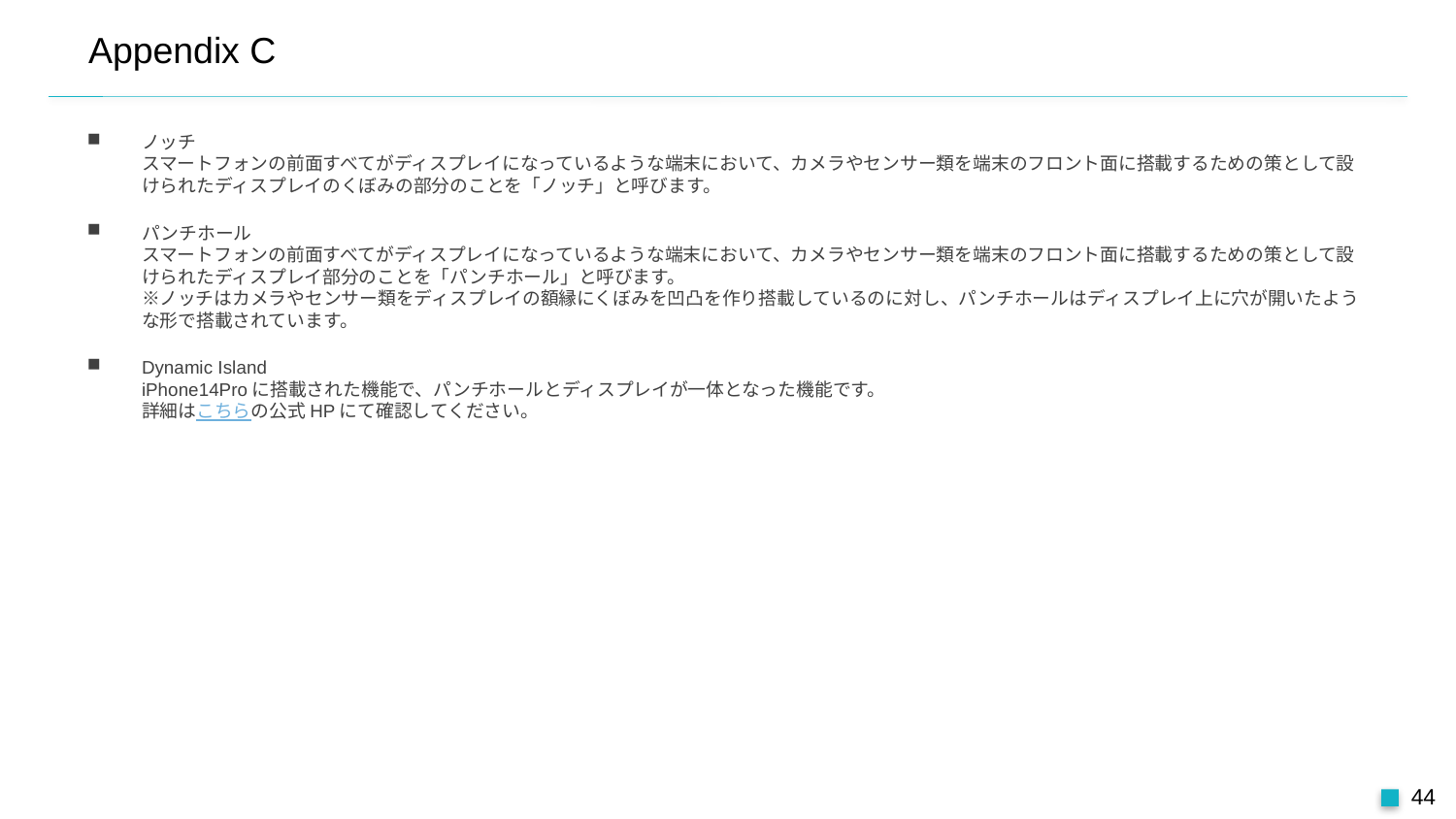

# Appendix C
ノッチ
スマートフォンの前面すべてがディスプレイになっているような端末において、カメラやセンサー類を端末のフロント面に搭載するための策として設けられたディスプレイのくぼみの部分のことを「ノッチ」と呼びます。
パンチホール
スマートフォンの前面すべてがディスプレイになっているような端末において、カメラやセンサー類を端末のフロント面に搭載するための策として設けられたディスプレイ部分のことを「パンチホール」と呼びます。
※ノッチはカメラやセンサー類をディスプレイの額縁にくぼみを凹凸を作り搭載しているのに対し、パンチホールはディスプレイ上に穴が開いたような形で搭載されています。
Dynamic Island
iPhone14Proに搭載された機能で、パンチホールとディスプレイが一体となった機能です。
詳細はこちらの公式HPにて確認してください。